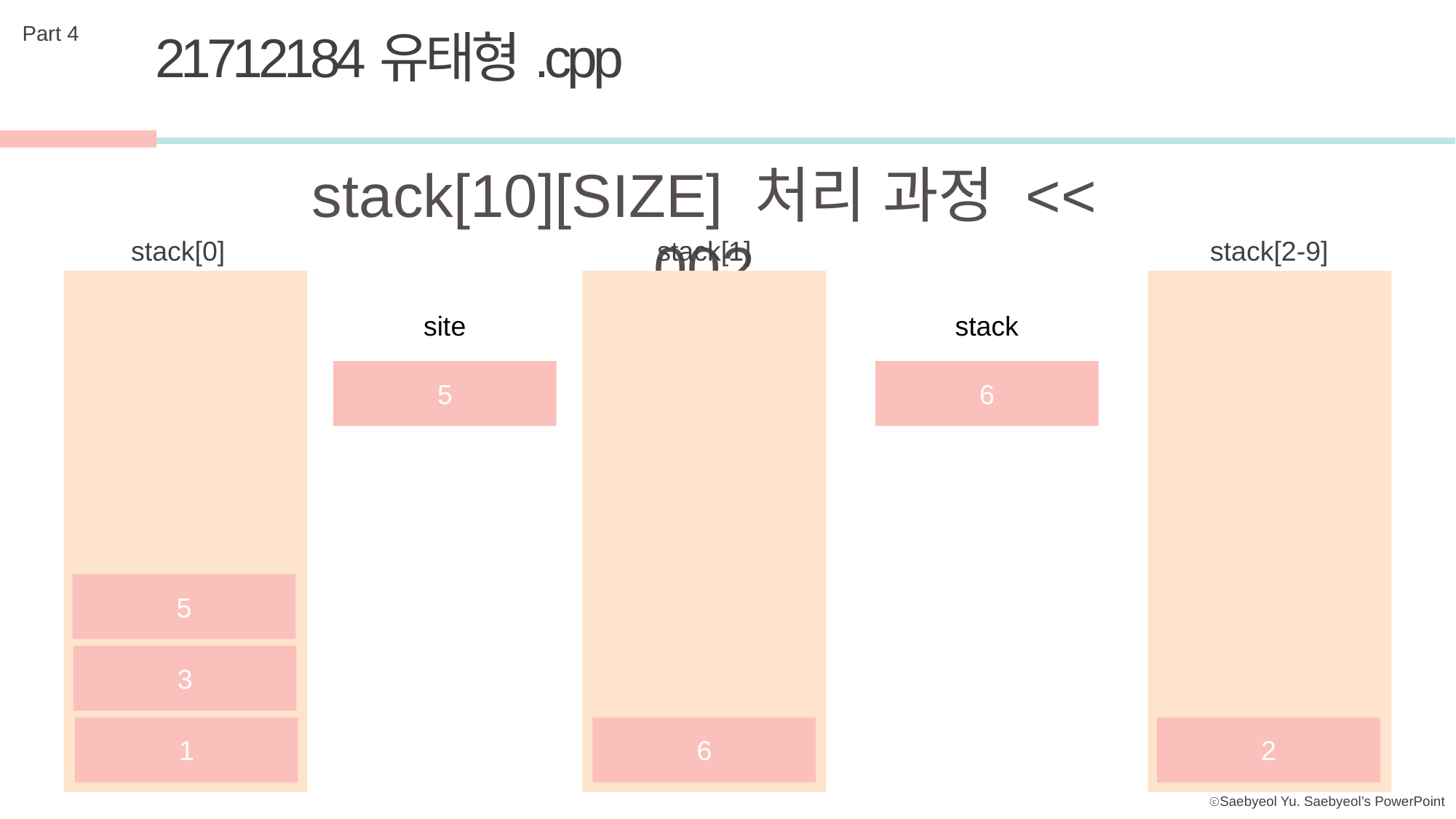

Part 4
21712184유태형.cpp

stack[10][SIZE] 처리 과정 << 002
stack[0]
stack[2-9]
stack[1]

site
stack
5
6
5
3
1
6
2